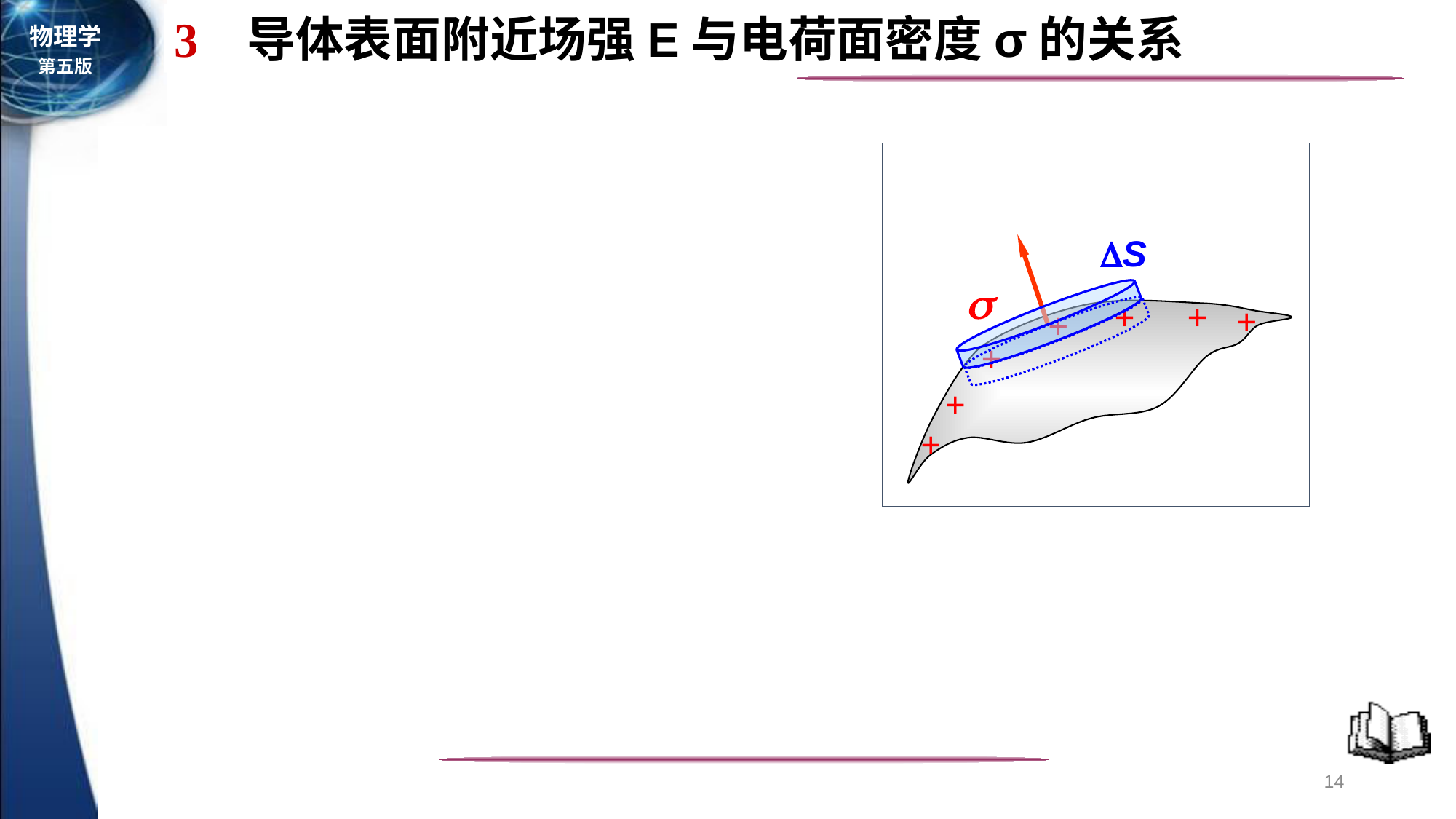

3   导体表面附近场强E与电荷面密度σ的关系

σ
+
+
+

+
+
+
+

ΔS

14